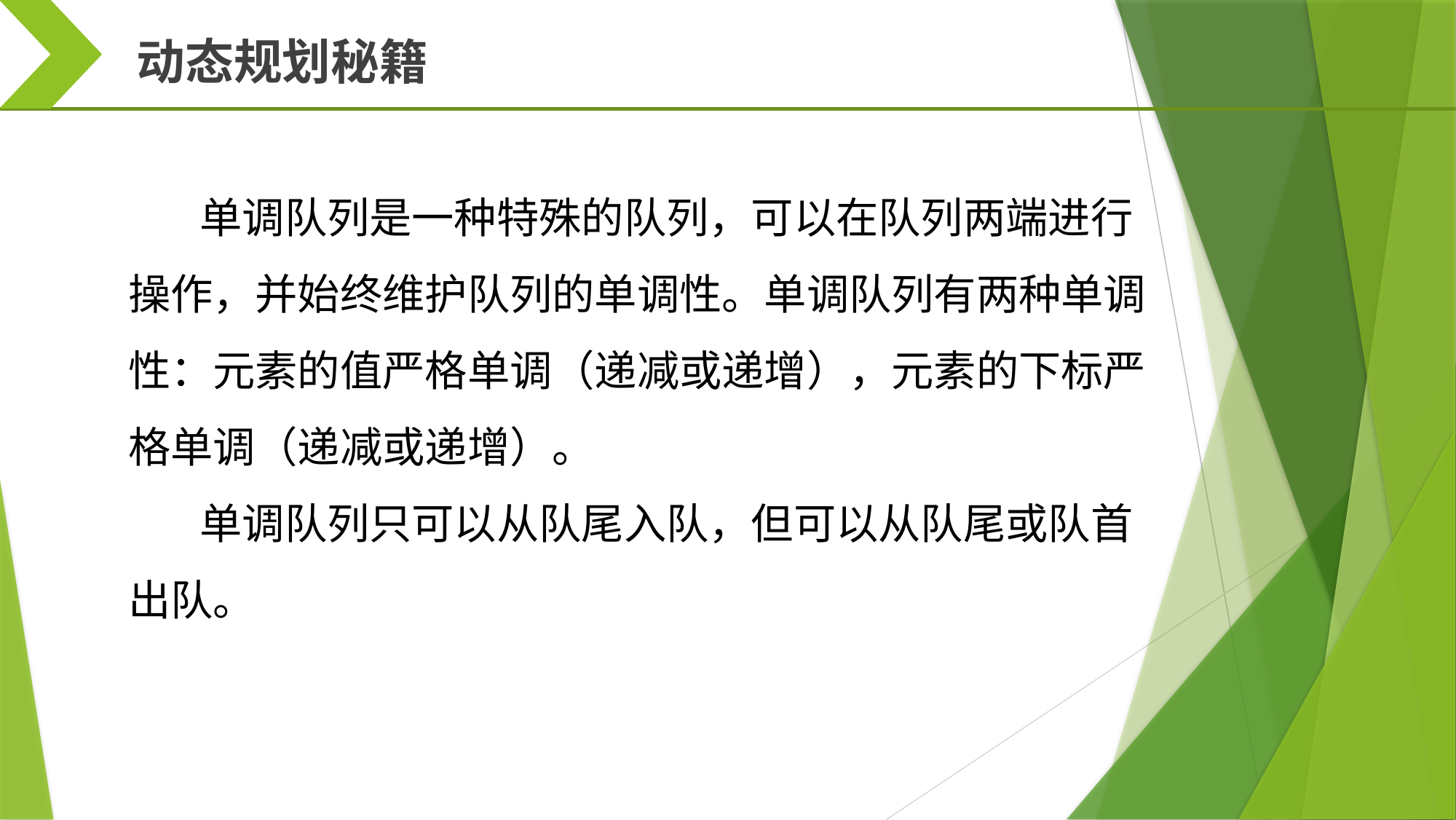

动态规划秘籍
单调队列是一种特殊的队列，可以在队列两端进行操作，并始终维护队列的单调性。单调队列有两种单调性：元素的值严格单调（递减或递增），元素的下标严格单调（递减或递增）。
单调队列只可以从队尾入队，但可以从队尾或队首出队。